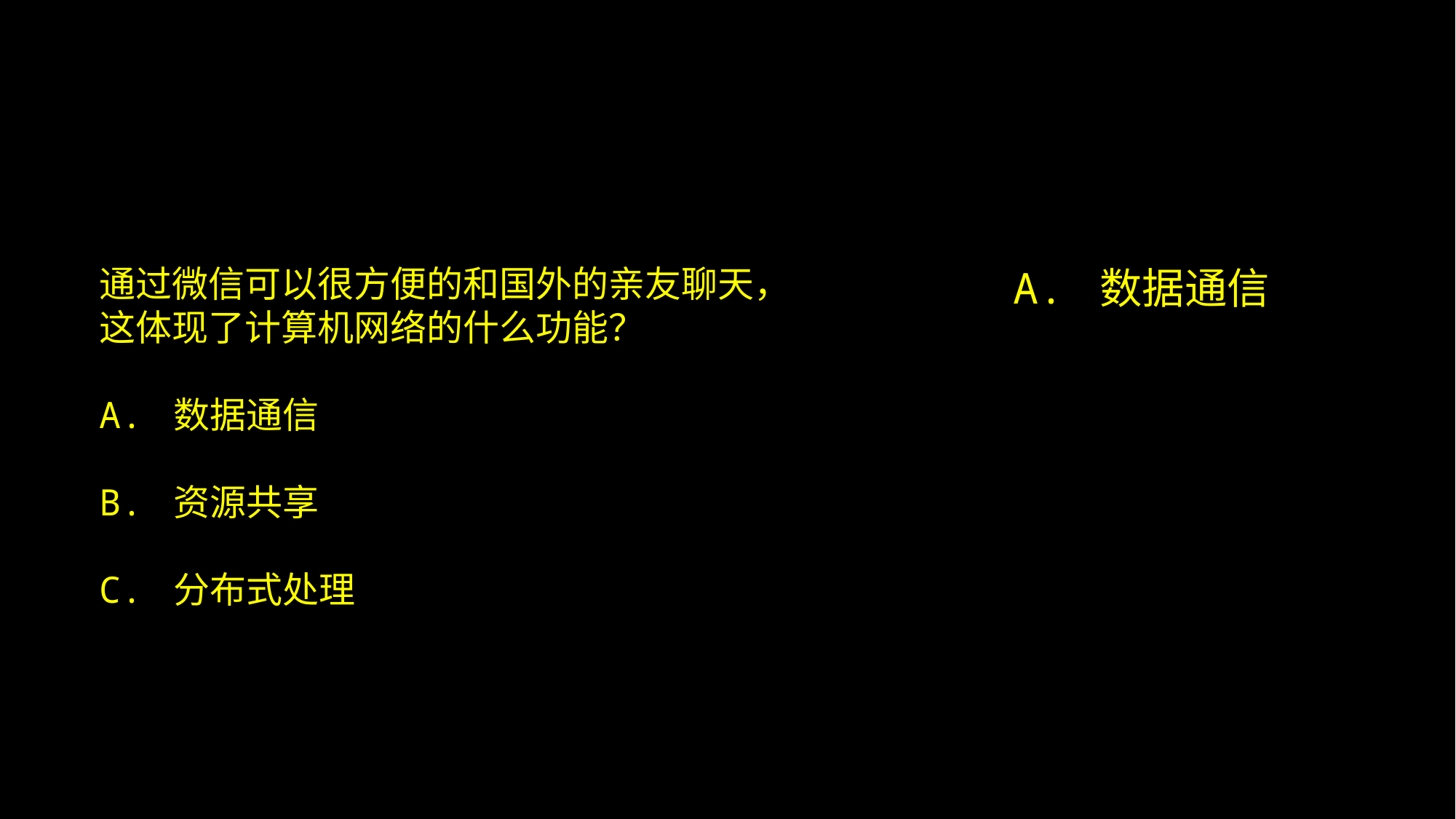

通过微信可以很方便的和国外的亲友聊天，这体现了计算机网络的什么功能？

A. 数据通信

B. 资源共享

C. 分布式处理
A. 数据通信